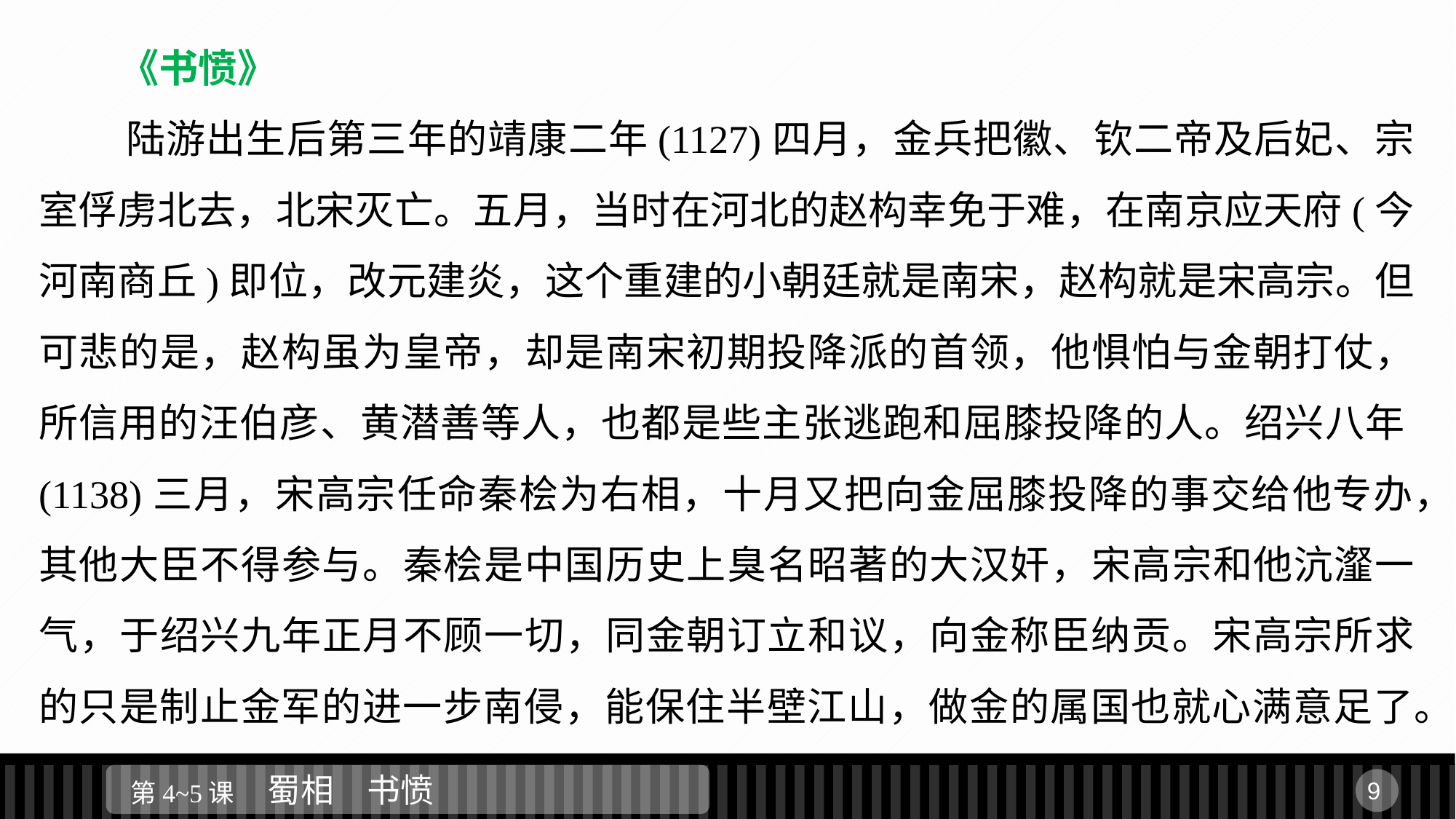

《书愤》
        陆游出生后第三年的靖康二年(1127)四月，金兵把徽、钦二帝及后妃、宗室俘虏北去，北宋灭亡。五月，当时在河北的赵构幸免于难，在南京应天府(今河南商丘)即位，改元建炎，这个重建的小朝廷就是南宋，赵构就是宋高宗。但可悲的是，赵构虽为皇帝，却是南宋初期投降派的首领，他惧怕与金朝打仗，所信用的汪伯彦、黄潜善等人，也都是些主张逃跑和屈膝投降的人。绍兴八年(1138)三月，宋高宗任命秦桧为右相，十月又把向金屈膝投降的事交给他专办，其他大臣不得参与。秦桧是中国历史上臭名昭著的大汉奸，宋高宗和他沆瀣一气，于绍兴九年正月不顾一切，同金朝订立和议，向金称臣纳贡。宋高宗所求的只是制止金军的进一步南侵，能保住半壁江山，做金的属国也就心满意足了。